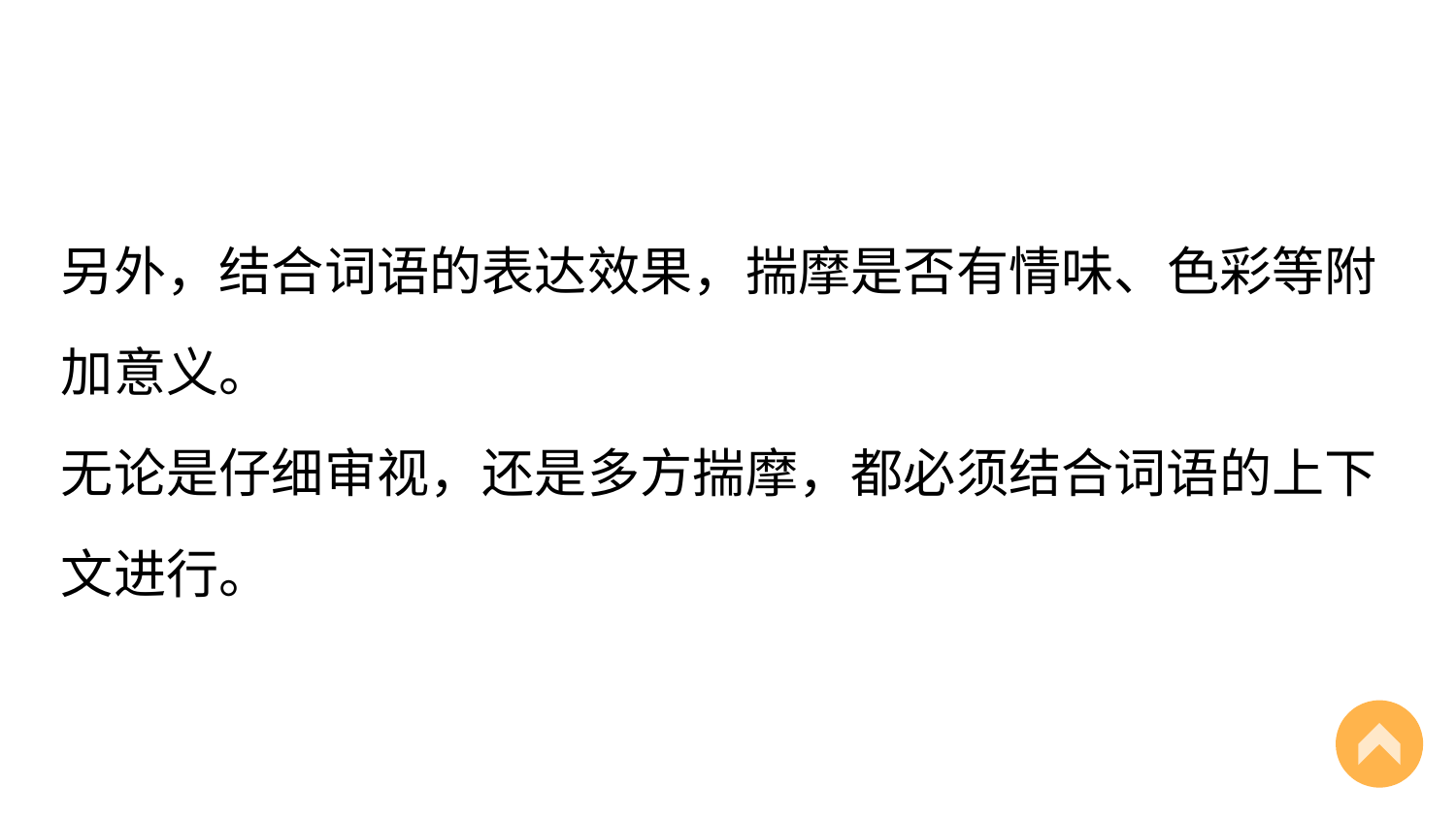

另外，结合词语的表达效果，揣摩是否有情味、色彩等附加意义。
无论是仔细审视，还是多方揣摩，都必须结合词语的上下文进行。